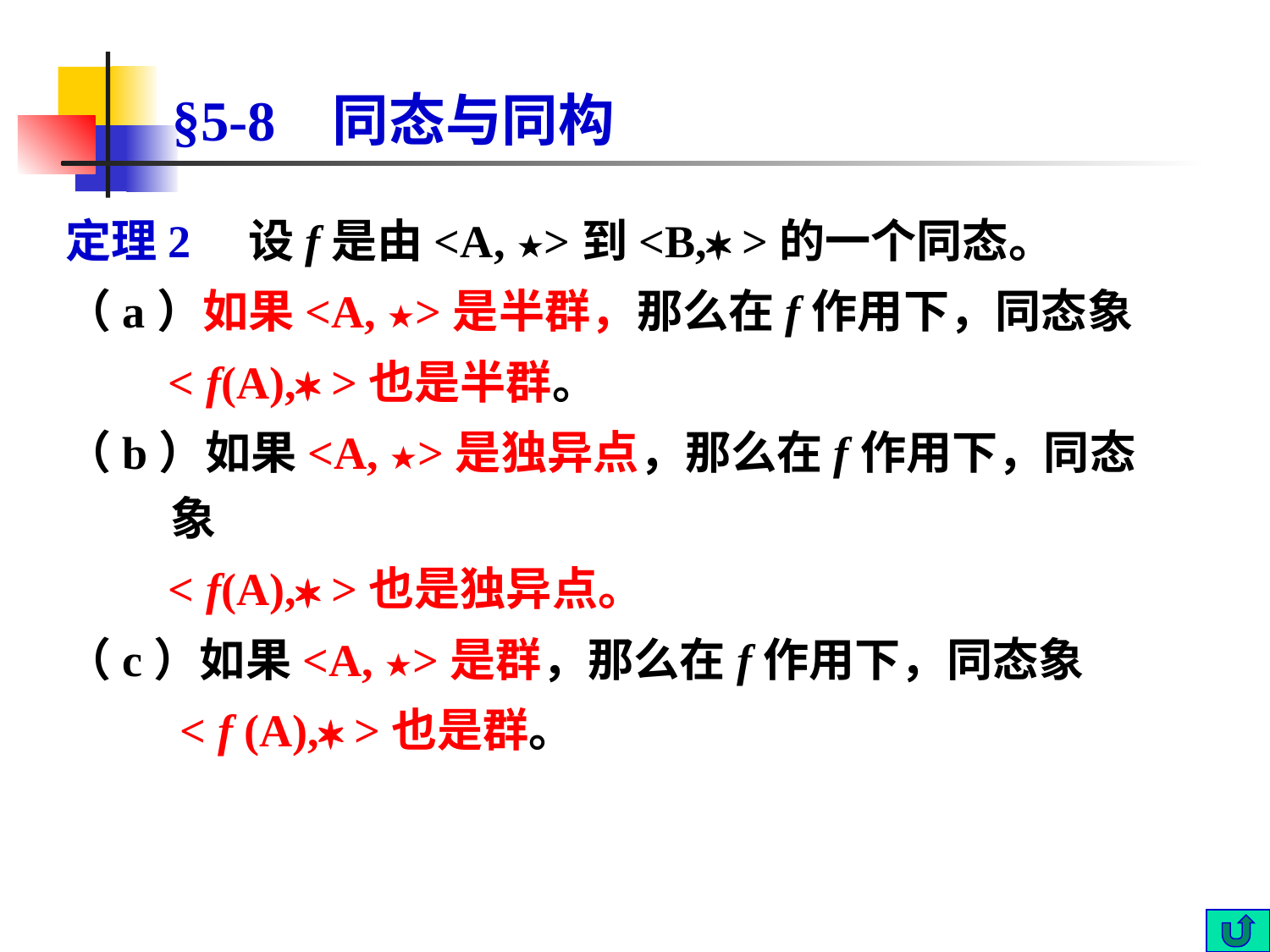

# §5-8   同态与同构
定理2    设f是由<A, ★>到<B,∗ >的一个同态。
（a）如果<A, ★>是半群，那么在f作用下，同态象
         < f(A),∗ >也是半群。
（b）如果<A, ★>是独异点，那么在f作用下，同态象
         < f(A),∗ >也是独异点。
（c）如果<A, ★>是群，那么在f作用下，同态象
          < f (A),∗ >也是群。

16